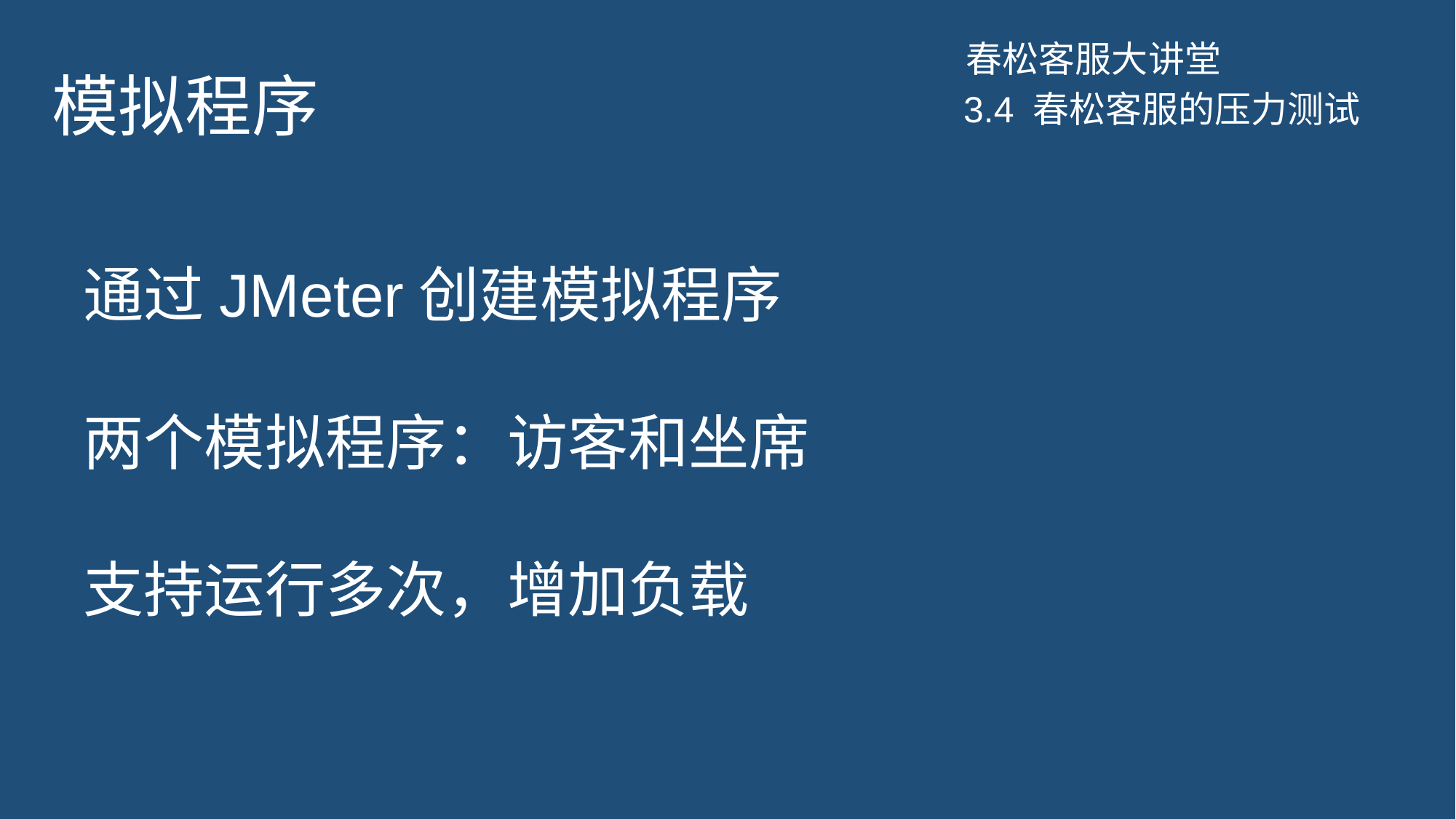

# 模拟程序
春松客服大讲堂
3.4 春松客服的压力测试
通过JMeter创建模拟程序
两个模拟程序：访客和坐席
支持运行多次，增加负载